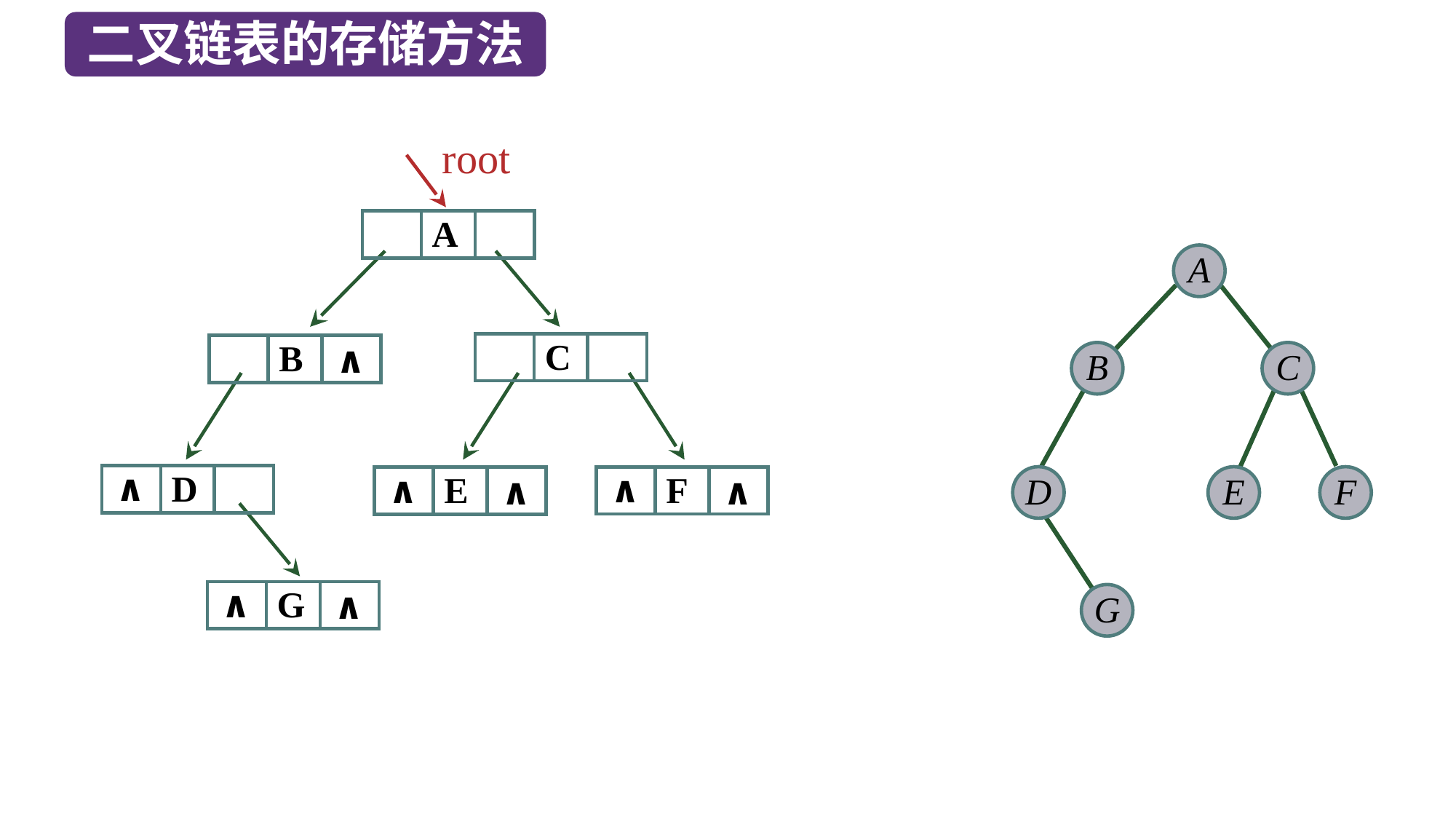

二叉链表的存储方法

root

A
A

B
C

D
E
F

G

B

C
∧

D

E

F
∧
∧
∧
∧
∧

G
∧
∧